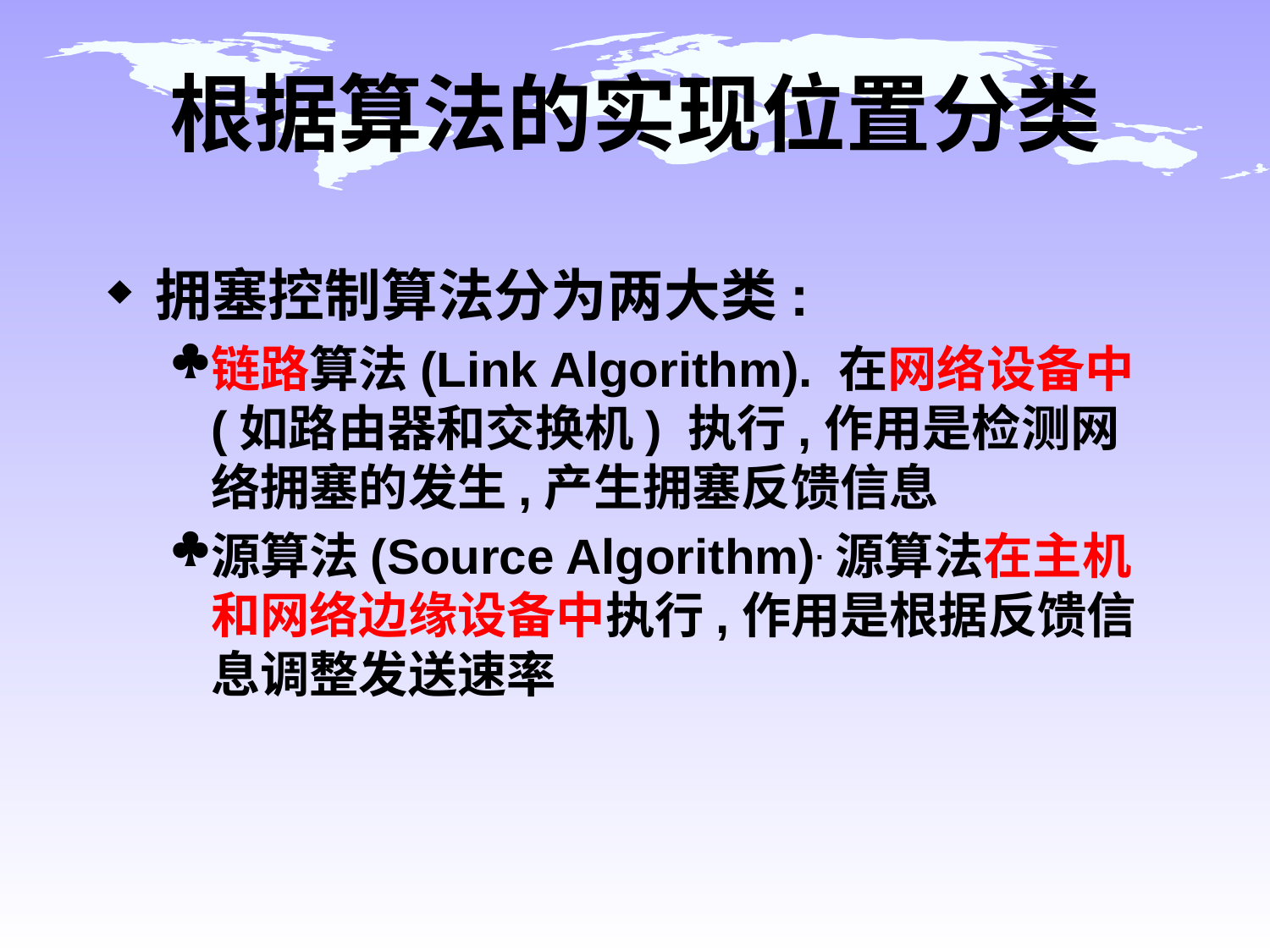

# 根据算法的实现位置分类
拥塞控制算法分为两大类:
链路算法(Link Algorithm). 在网络设备中(如路由器和交换机) 执行,作用是检测网络拥塞的发生,产生拥塞反馈信息
源算法(Source Algorithm).源算法在主机和网络边缘设备中执行,作用是根据反馈信息调整发送速率